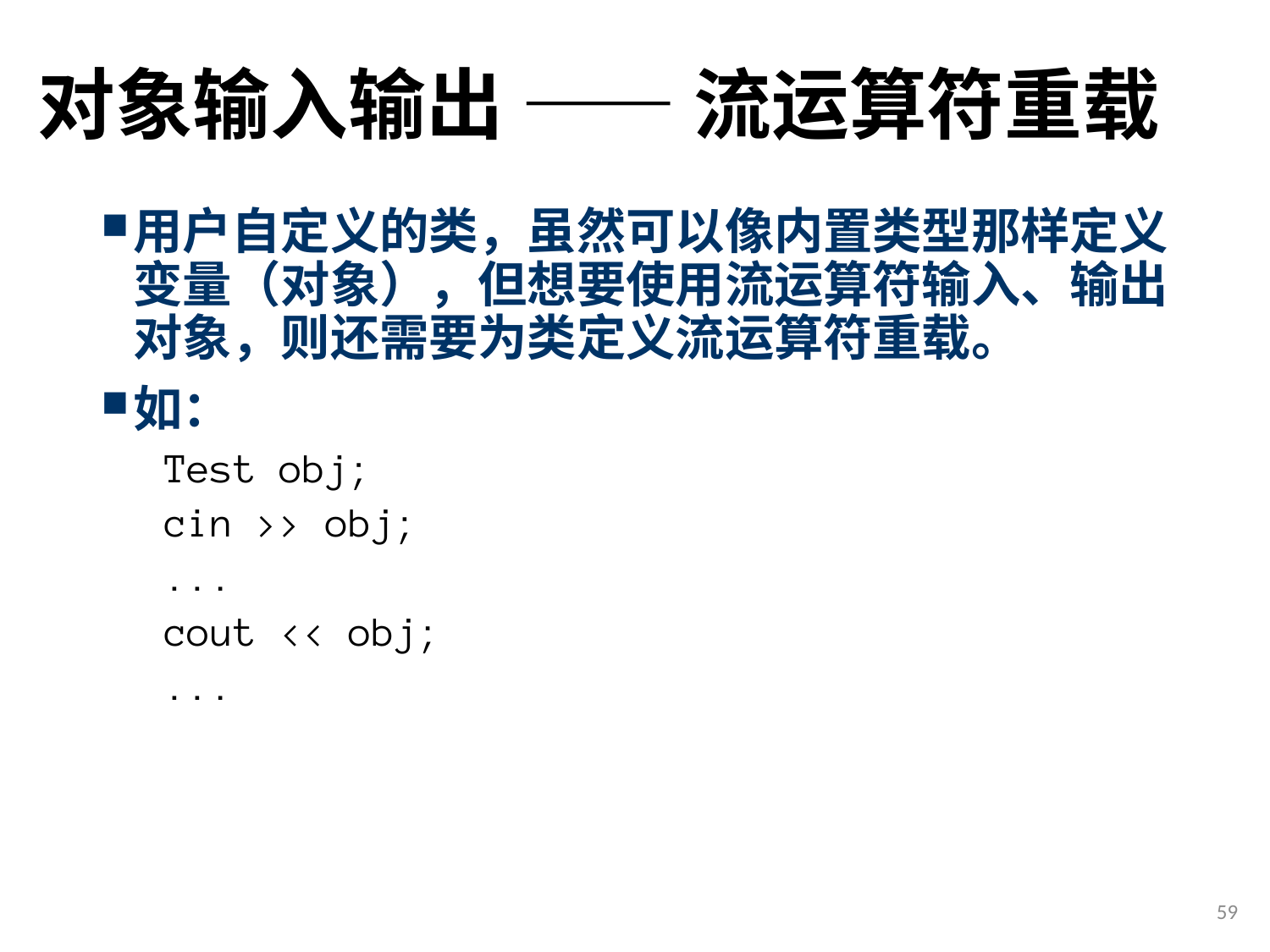

# 对象输入输出 —— 流运算符重载
用户自定义的类，虽然可以像内置类型那样定义变量（对象），但想要使用流运算符输入、输出对象，则还需要为类定义流运算符重载。
如：
Test obj;
cin >> obj;
...
cout << obj;
...
59